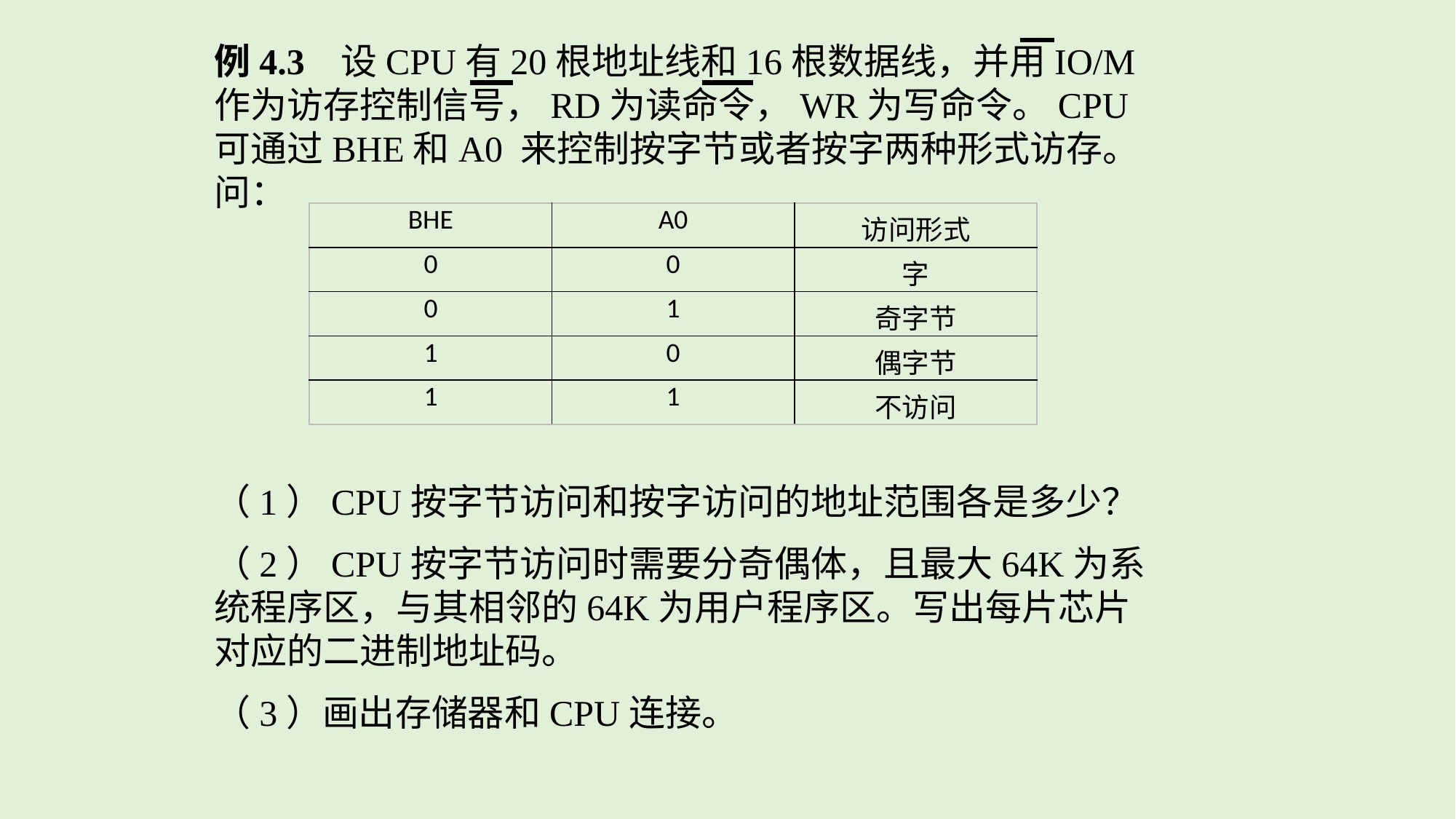

例4.3   设CPU有20根地址线和16根数据线，并用IO/M作为访存控制信号，RD为读命令，WR为写命令。CPU可通过BHE和A0 来控制按字节或者按字两种形式访存。问：

（1）CPU按字节访问和按字访问的地址范围各是多少？
（2）CPU按字节访问时需要分奇偶体，且最大64K为系统程序区，与其相邻的64K为用户程序区。写出每片芯片对应的二进制地址码。
（3）画出存储器和CPU连接。
| BHE | A0 | 访问形式 |
| --- | --- | --- |
| 0 | 0 | 字 |
| 0 | 1 | 奇字节 |
| 1 | 0 | 偶字节 |
| 1 | 1 | 不访问 |